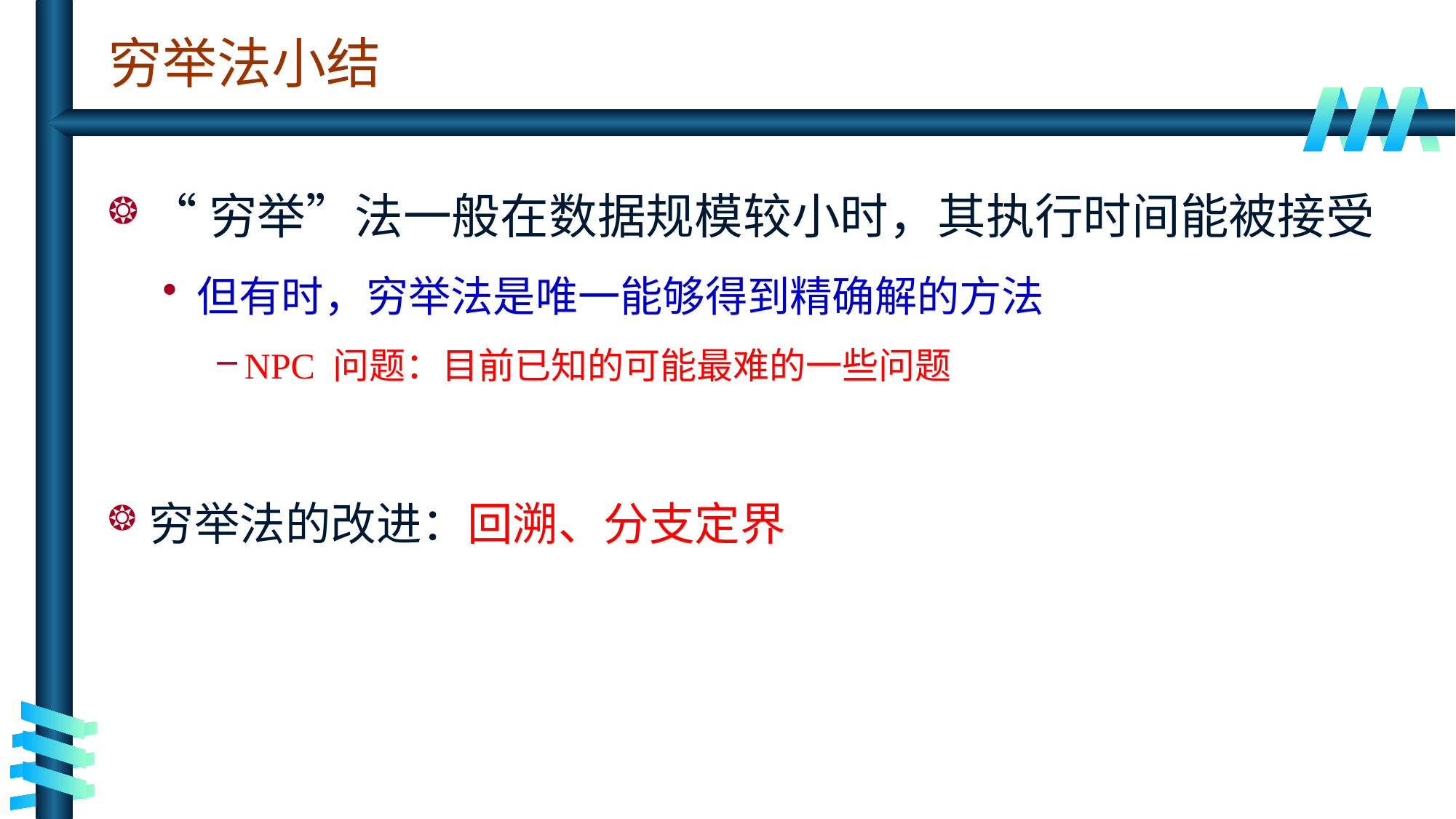

# 穷举法小结
“穷举”法一般在数据规模较小时，其执行时间能被接受
但有时，穷举法是唯一能够得到精确解的方法
NPC 问题：目前已知的可能最难的一些问题

穷举法的改进：回溯、分支定界